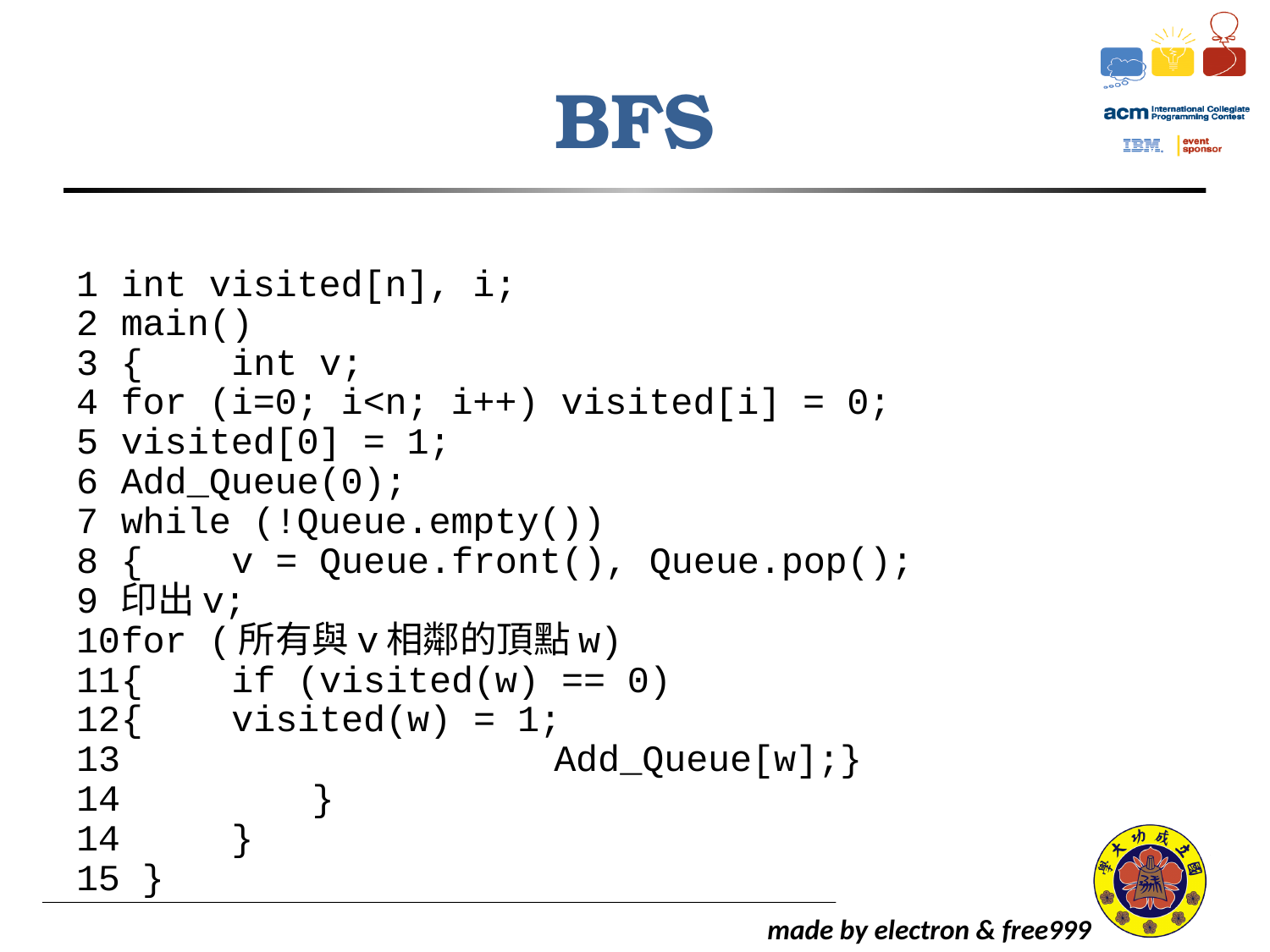

# BFS
1	int visited[n], i;
2	main()
3	{	int v;
4		for (i=0; i<n; i++) visited[i] = 0;
5		visited[0] = 1;
6		Add_Queue(0);
7		while (!Queue.empty())
8		{	v = Queue.front(), Queue.pop();
9			印出v;
10			for (所有與v相鄰的頂點w)
11			{	if (visited(w) == 0)
12				{	visited(w) = 1;
                   Add_Queue[w];}
        }
14 	}
15 }